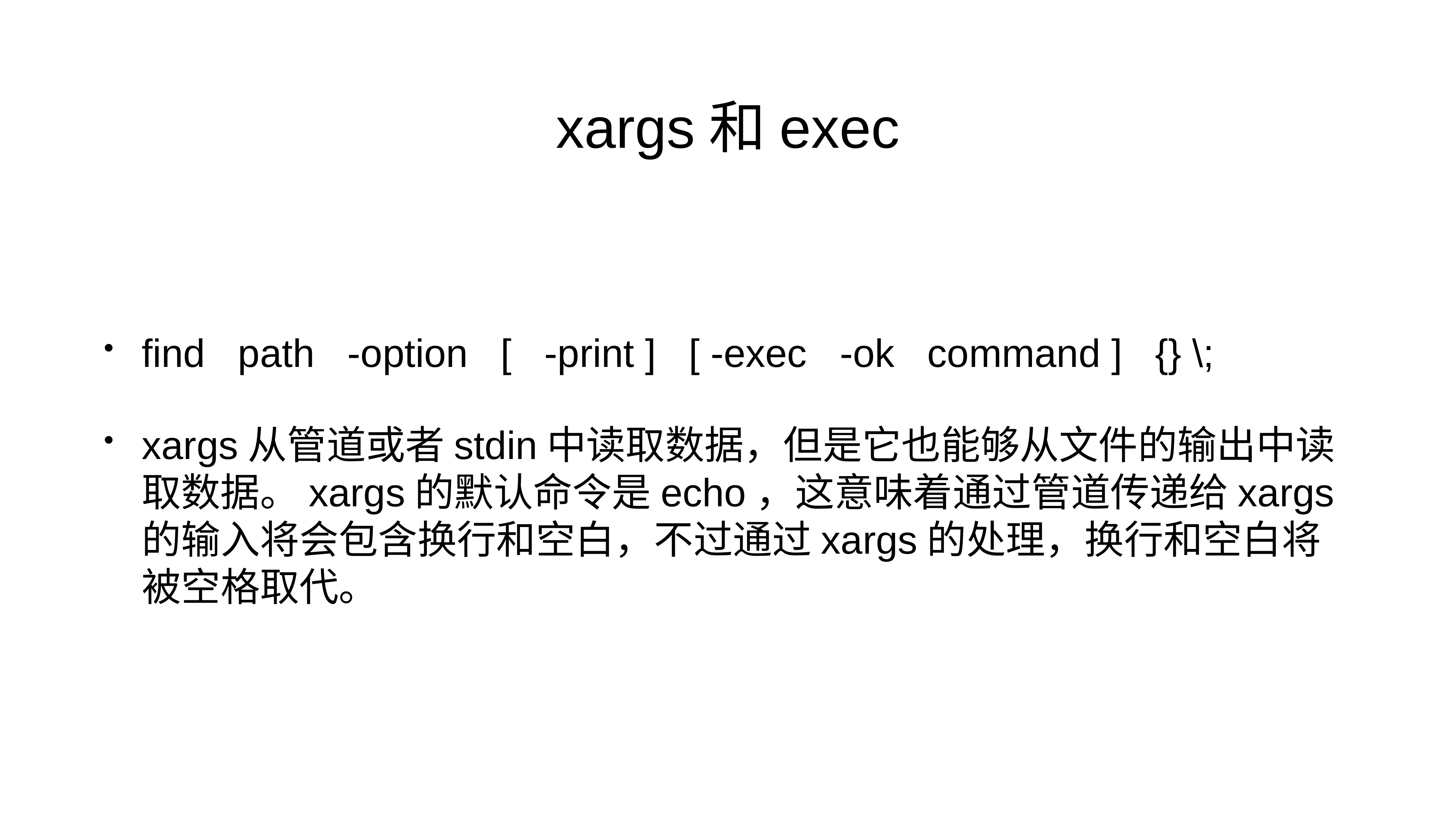

# xargs和exec
find   path   -option   [   -print ]   [ -exec   -ok   command ]   {} \;
xargs从管道或者stdin中读取数据，但是它也能够从文件的输出中读取数据。xargs的默认命令是echo，这意味着通过管道传递给xargs的输入将会包含换行和空白，不过通过xargs的处理，换行和空白将被空格取代。